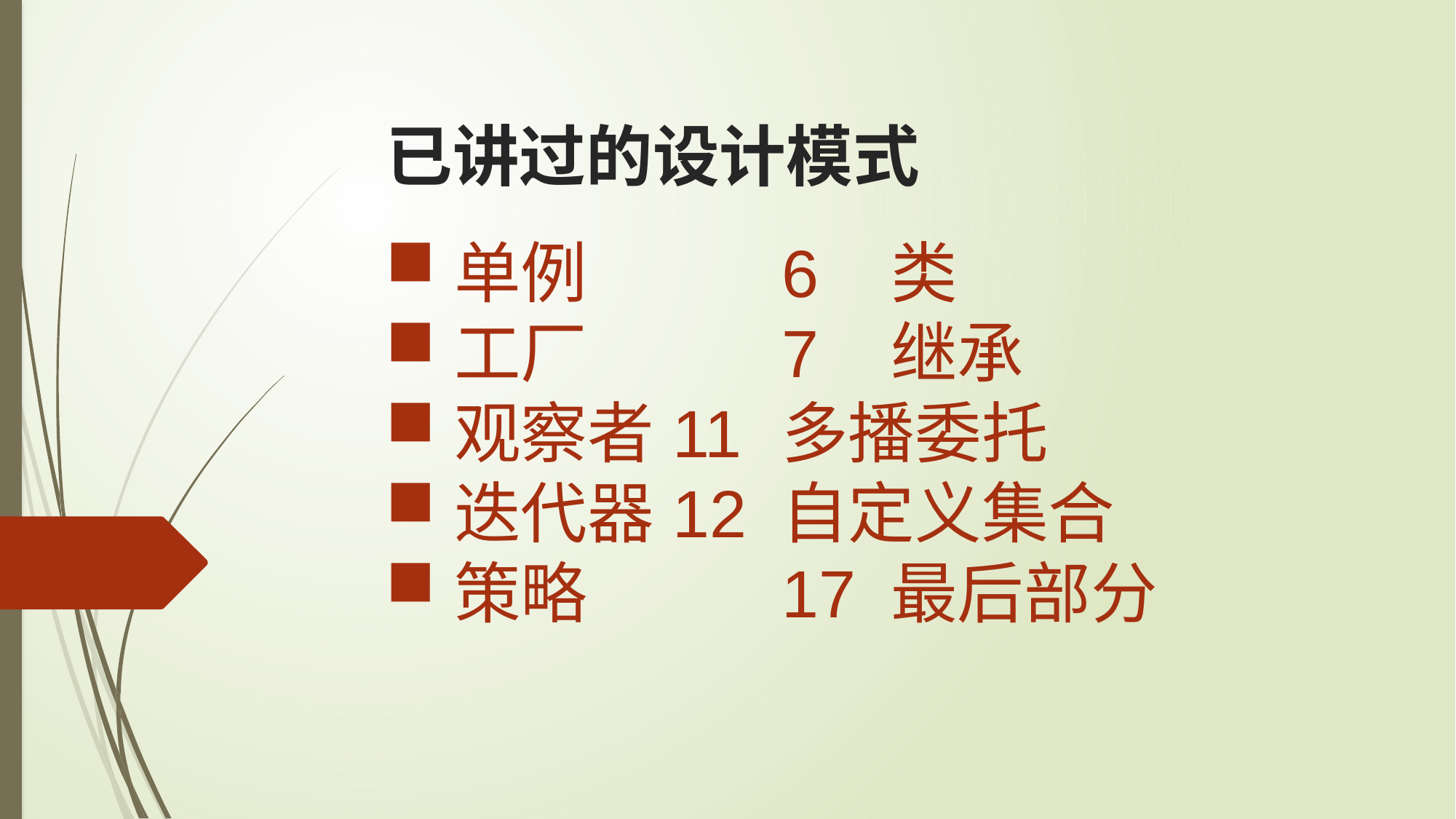

已讲过的设计模式

单例		6 	类
工厂		7 	继承
观察者	11 	多播委托
迭代器	12 	自定义集合
策略		17 	最后部分